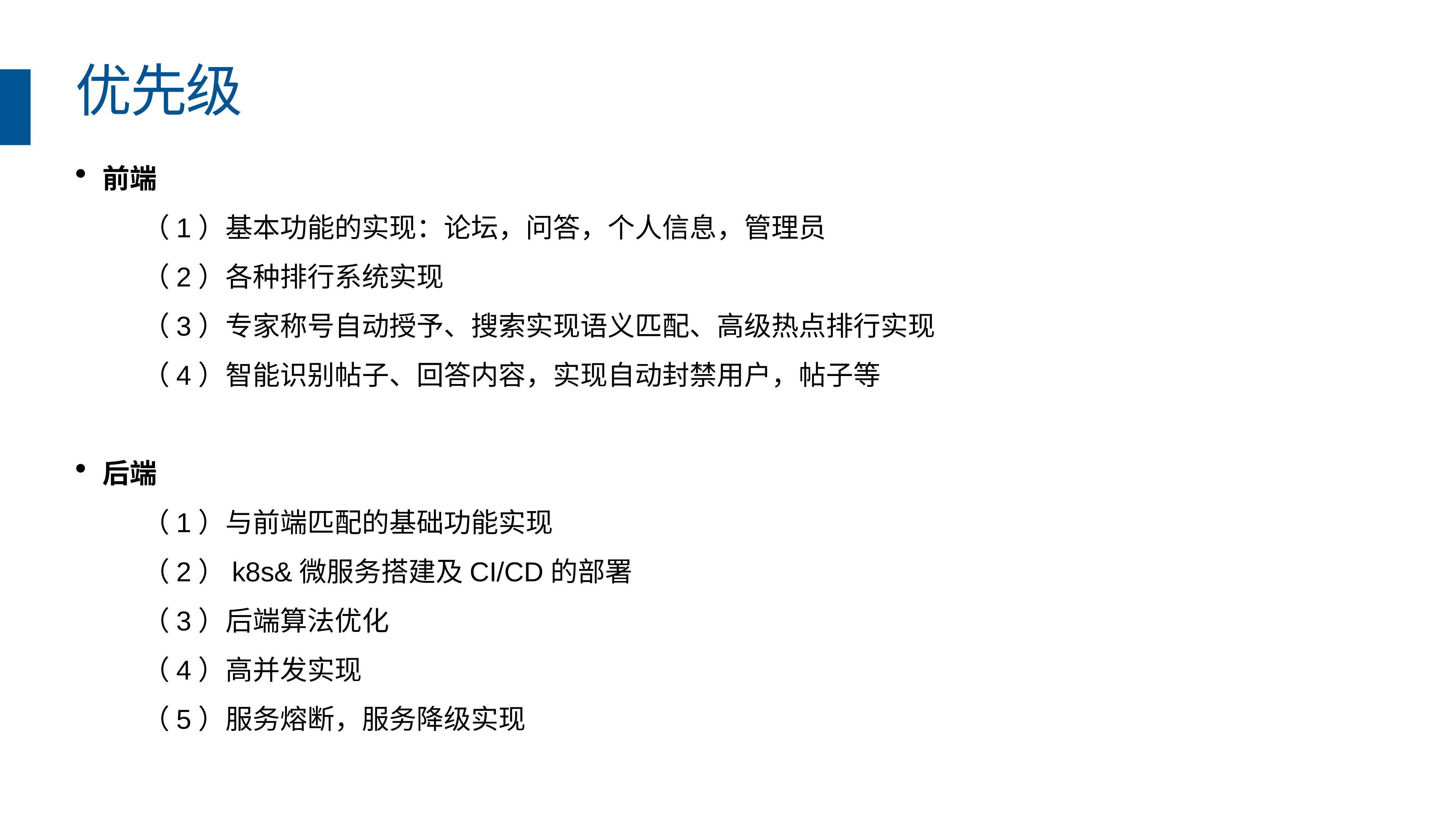

# 优先级
前端
          （1）基本功能的实现：论坛，问答，个人信息，管理员
          （2）各种排行系统实现
          （3）专家称号自动授予、搜索实现语义匹配、高级热点排行实现
          （4）智能识别帖子、回答内容，实现自动封禁用户，帖子等

后端
          （1）与前端匹配的基础功能实现
          （2）k8s&微服务搭建及CI/CD的部署
          （3）后端算法优化
          （4）高并发实现
          （5）服务熔断，服务降级实现